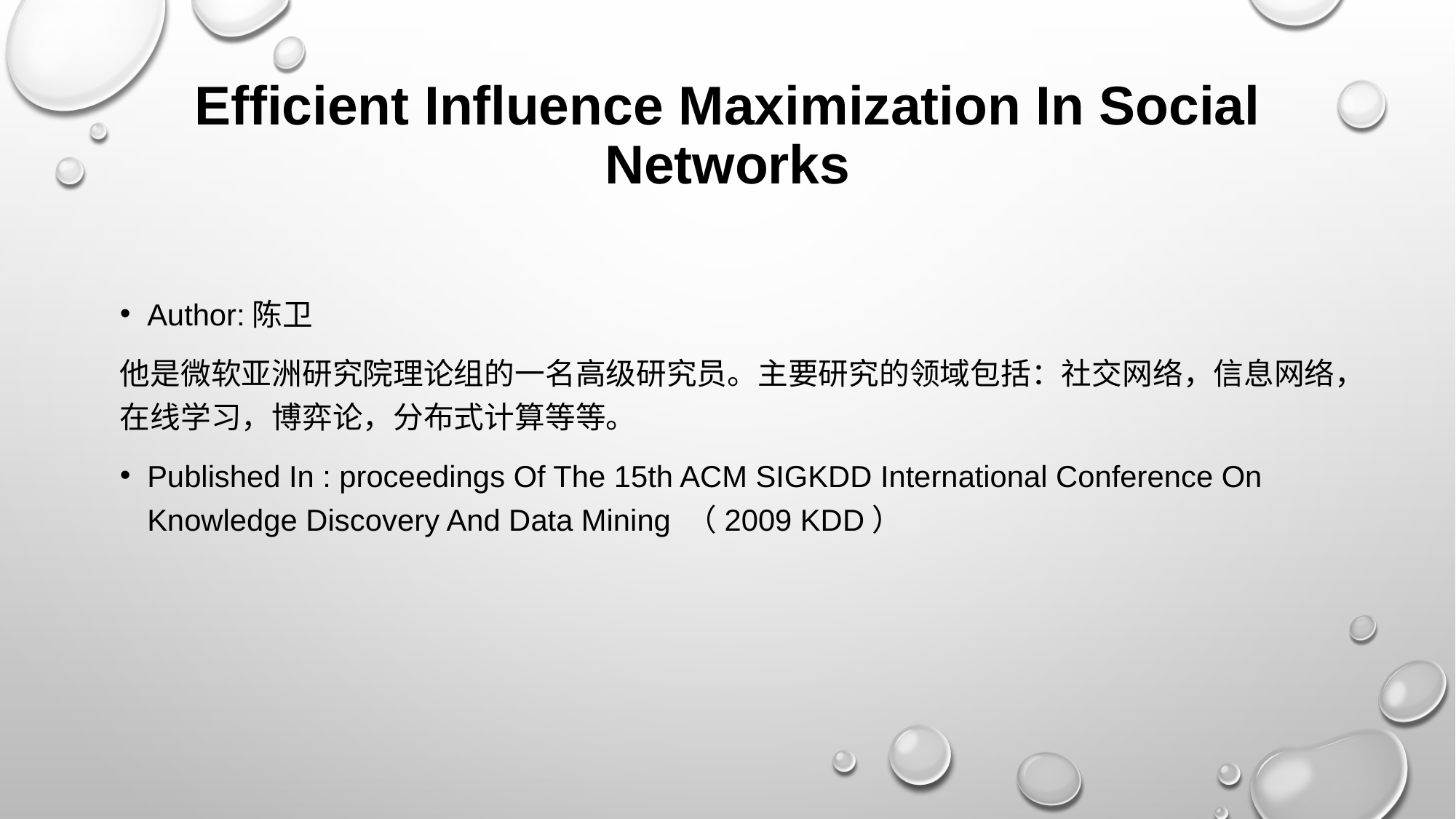

# Efficient Influence Maximization In Social Networks
Author:陈卫
他是微软亚洲研究院理论组的一名高级研究员。主要研究的领域包括：社交网络，信息网络，在线学习，博弈论，分布式计算等等。
Published In : proceedings Of The 15th ACM SIGKDD International Conference On Knowledge Discovery And Data Mining （2009 KDD）